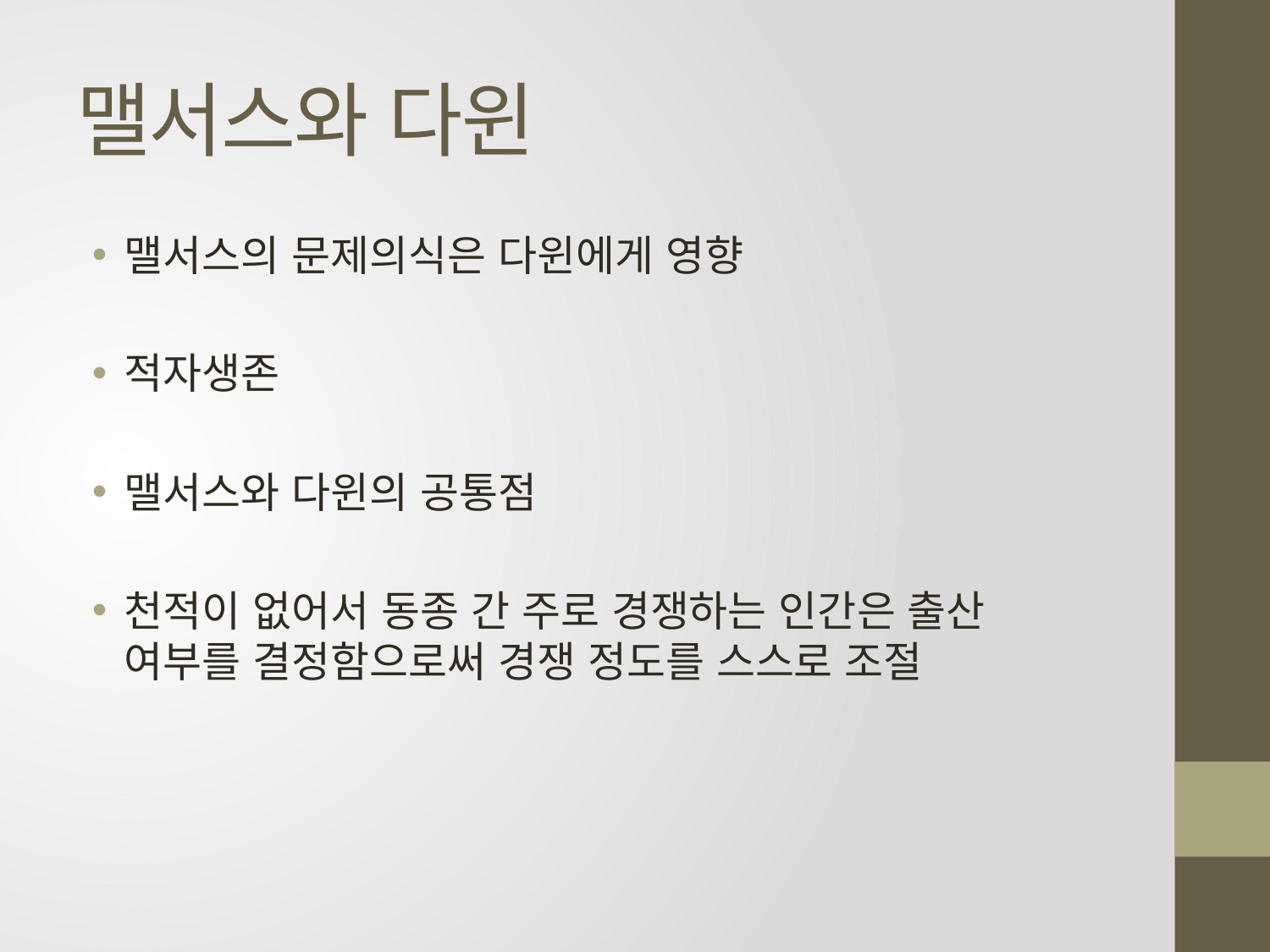

# 맬서스와 다윈
맬서스의 문제의식은 다윈에게 영향

적자생존

맬서스와 다윈의 공통점

천적이 없어서 동종 간 주로 경쟁하는 인간은 출산 여부를 결정함으로써 경쟁 정도를 스스로 조절